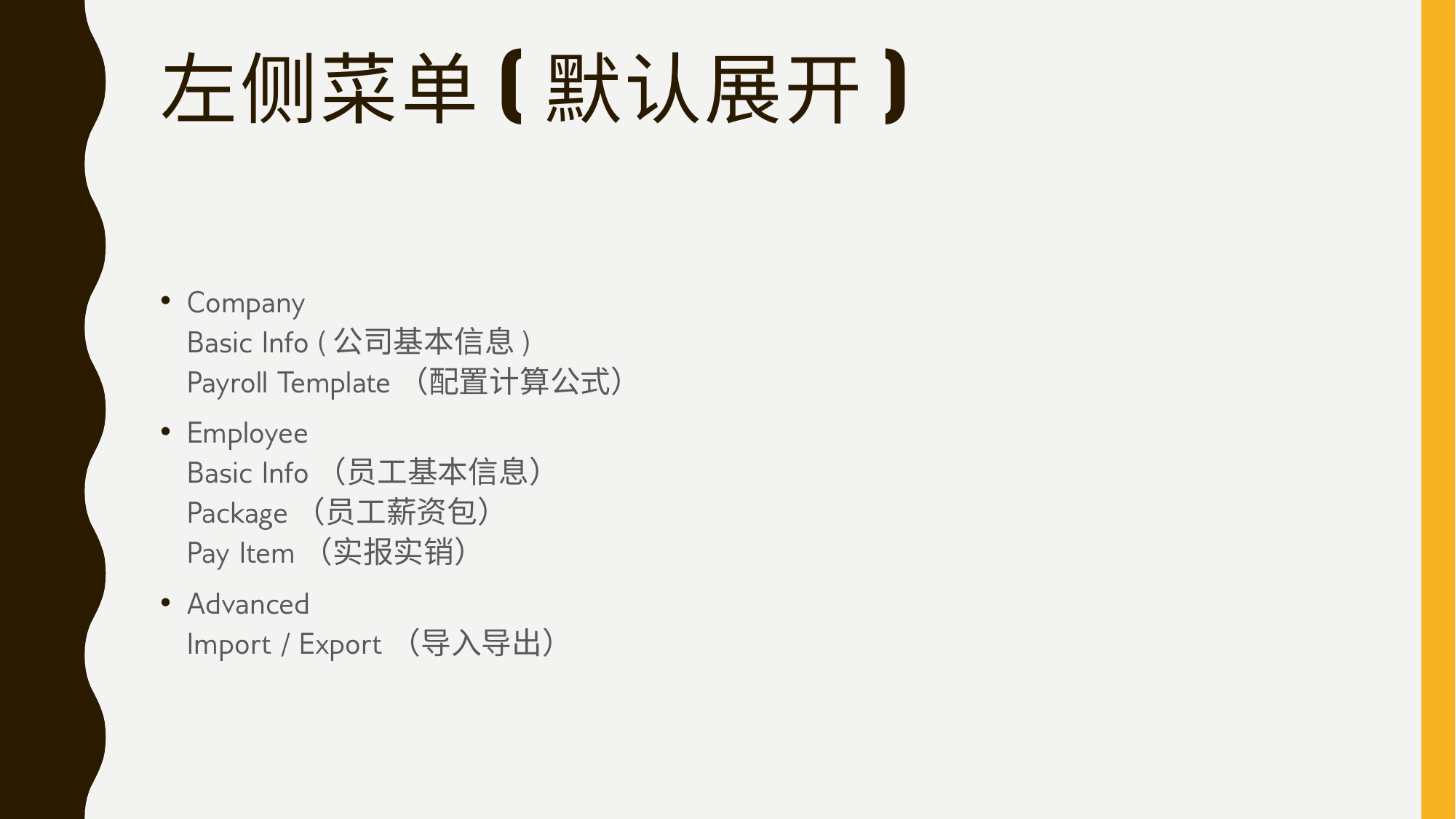

# 左侧菜单(默认展开)
Company
Basic Info (公司基本信息)
Payroll Template（配置计算公式）
Employee
Basic Info（员工基本信息）
Package（员工薪资包）
Pay Item（实报实销）
Advanced
Import / Export（导入导出）